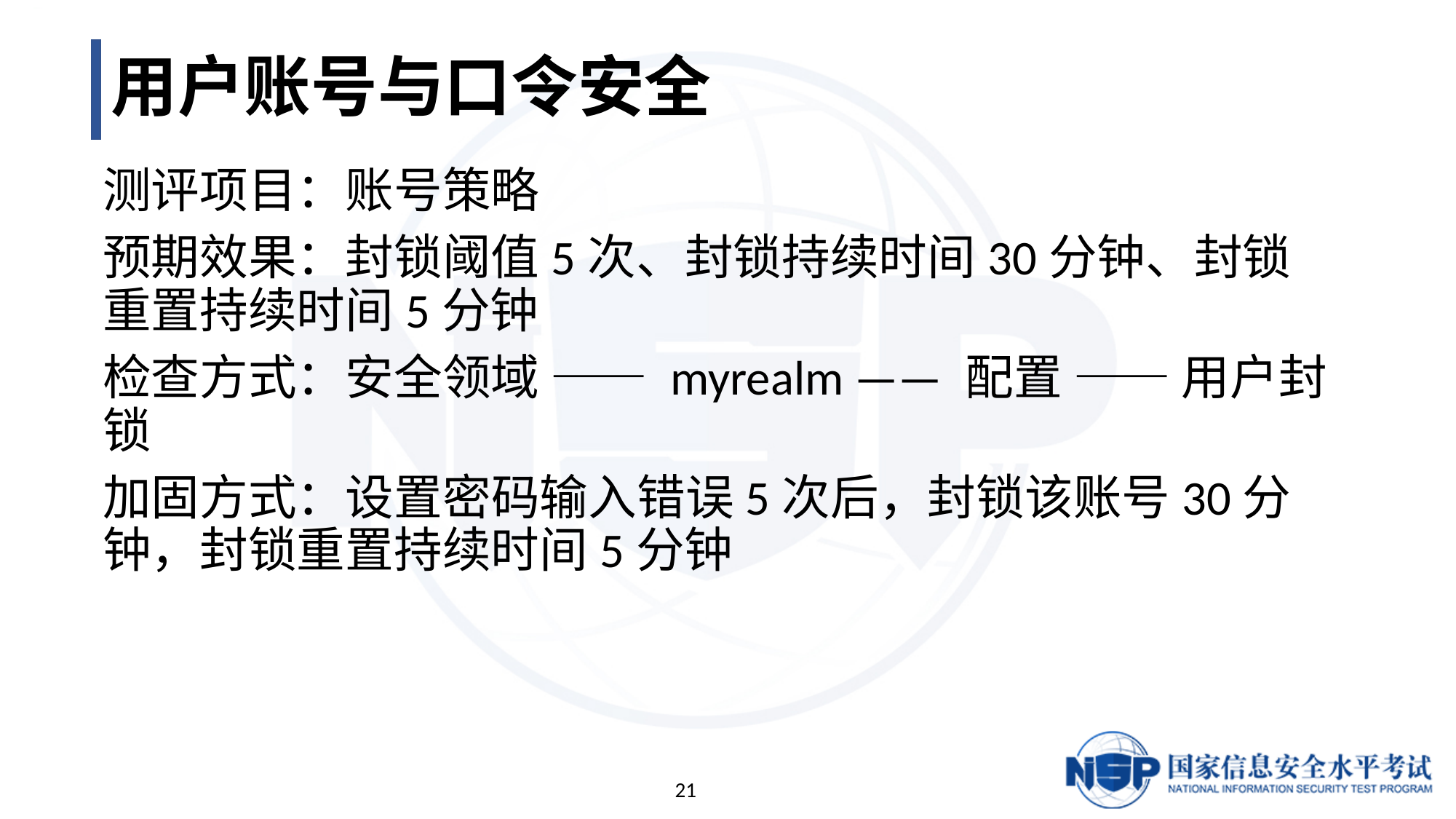

# 用户账号与口令安全
测评项目：账号策略
预期效果：封锁阈值5次、封锁持续时间30分钟、封锁重置持续时间5分钟
检查方式：安全领域 —— myrealm —— 配置 —— 用户封锁
加固方式：设置密码输入错误5次后，封锁该账号30分钟，封锁重置持续时间5分钟